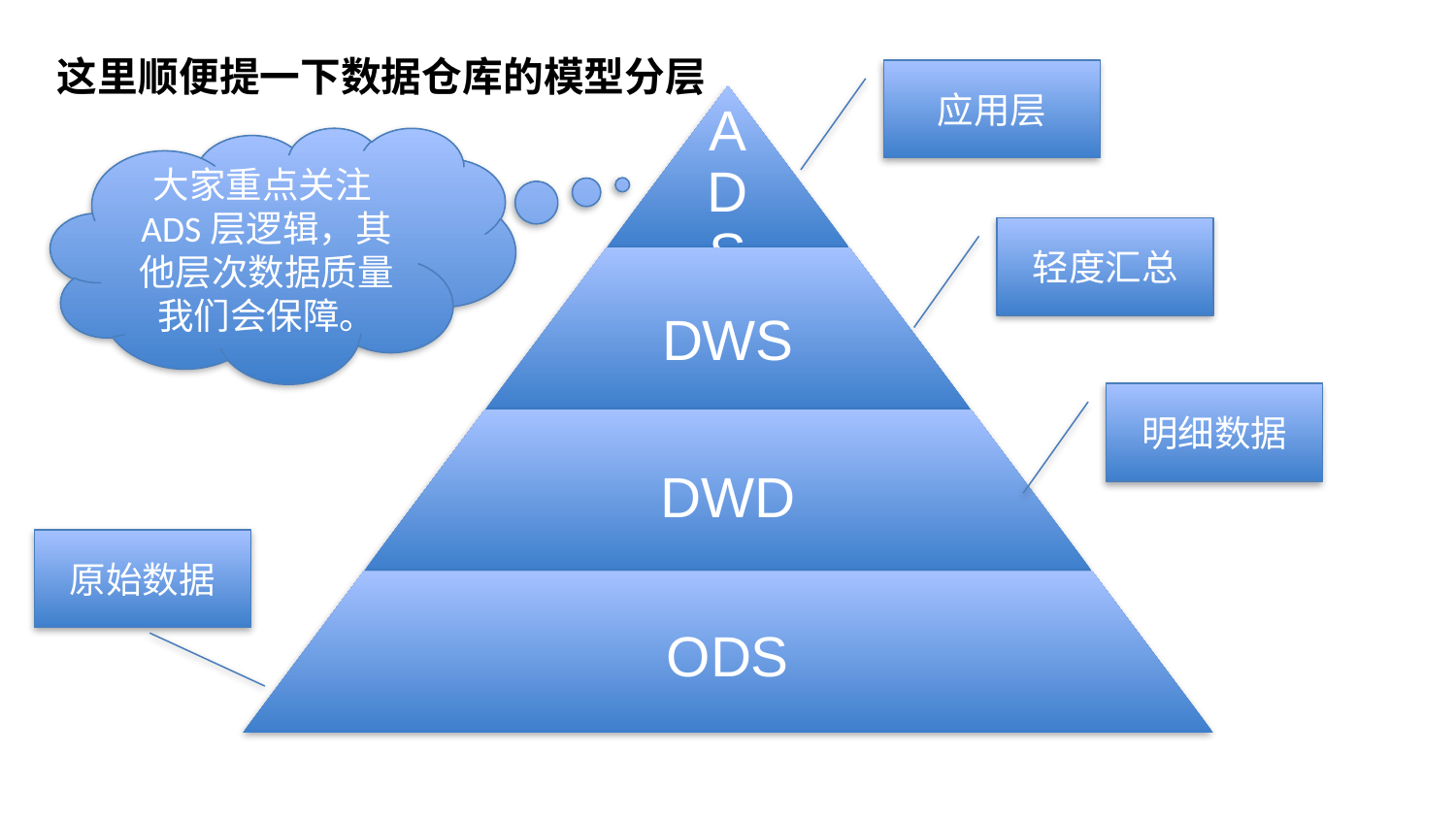

这里顺便提一下数据仓库的模型分层
应用层
ADS
DWS
DWD
ODS
大家重点关注ADS层逻辑，其他层次数据质量我们会保障。
轻度汇总
明细数据
原始数据